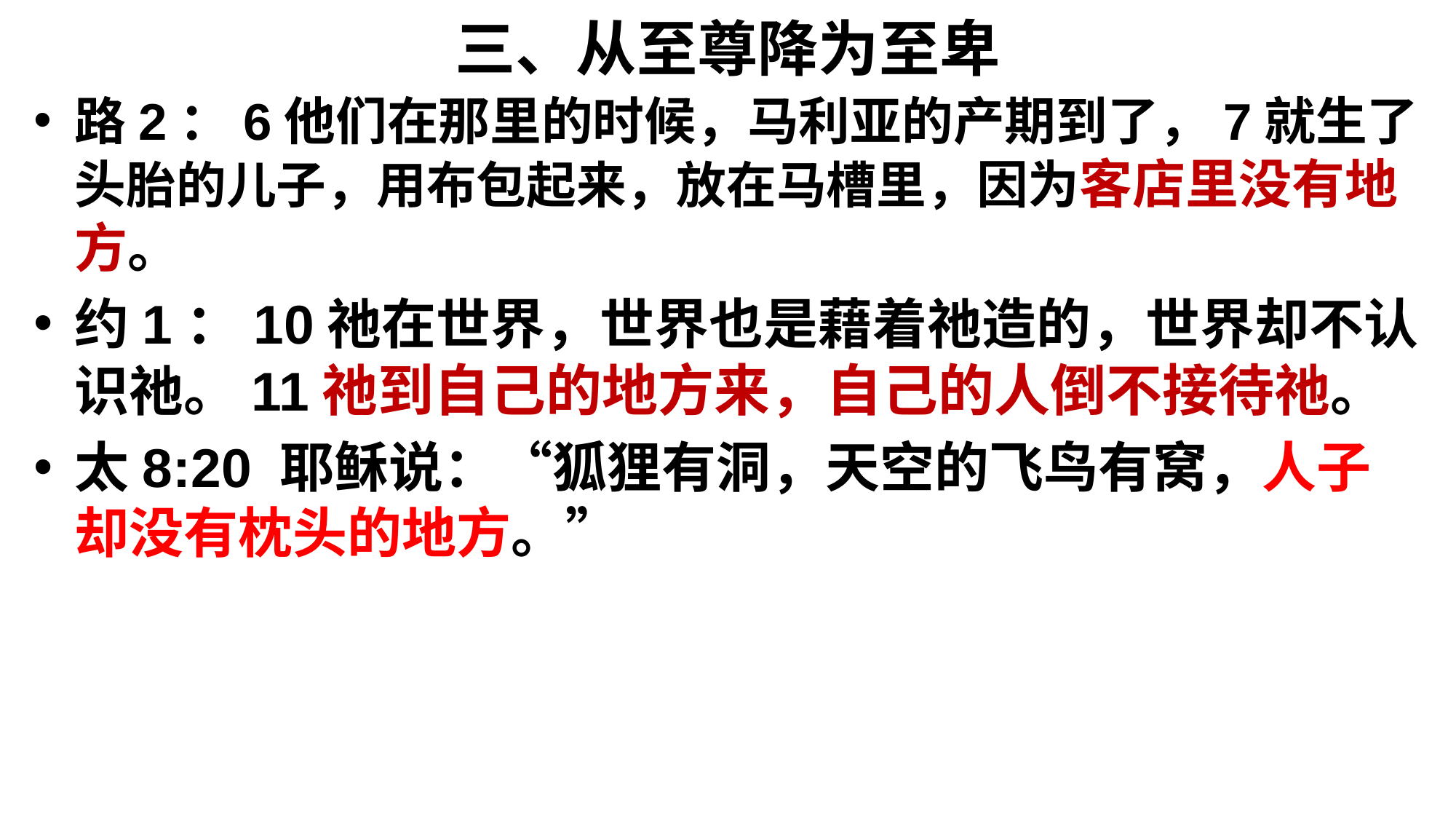

# 三、从至尊降为至卑
路2：6他们在那里的时候，马利亚的产期到了，7就生了头胎的儿子，用布包起来，放在马槽里，因为客店里没有地方。
约1：10祂在世界，世界也是藉着祂造的，世界却不认识祂。11祂到自己的地方来，自己的人倒不接待祂。
太8:20 耶稣说：“狐狸有洞，天空的飞鸟有窝，人子却没有枕头的地方。”